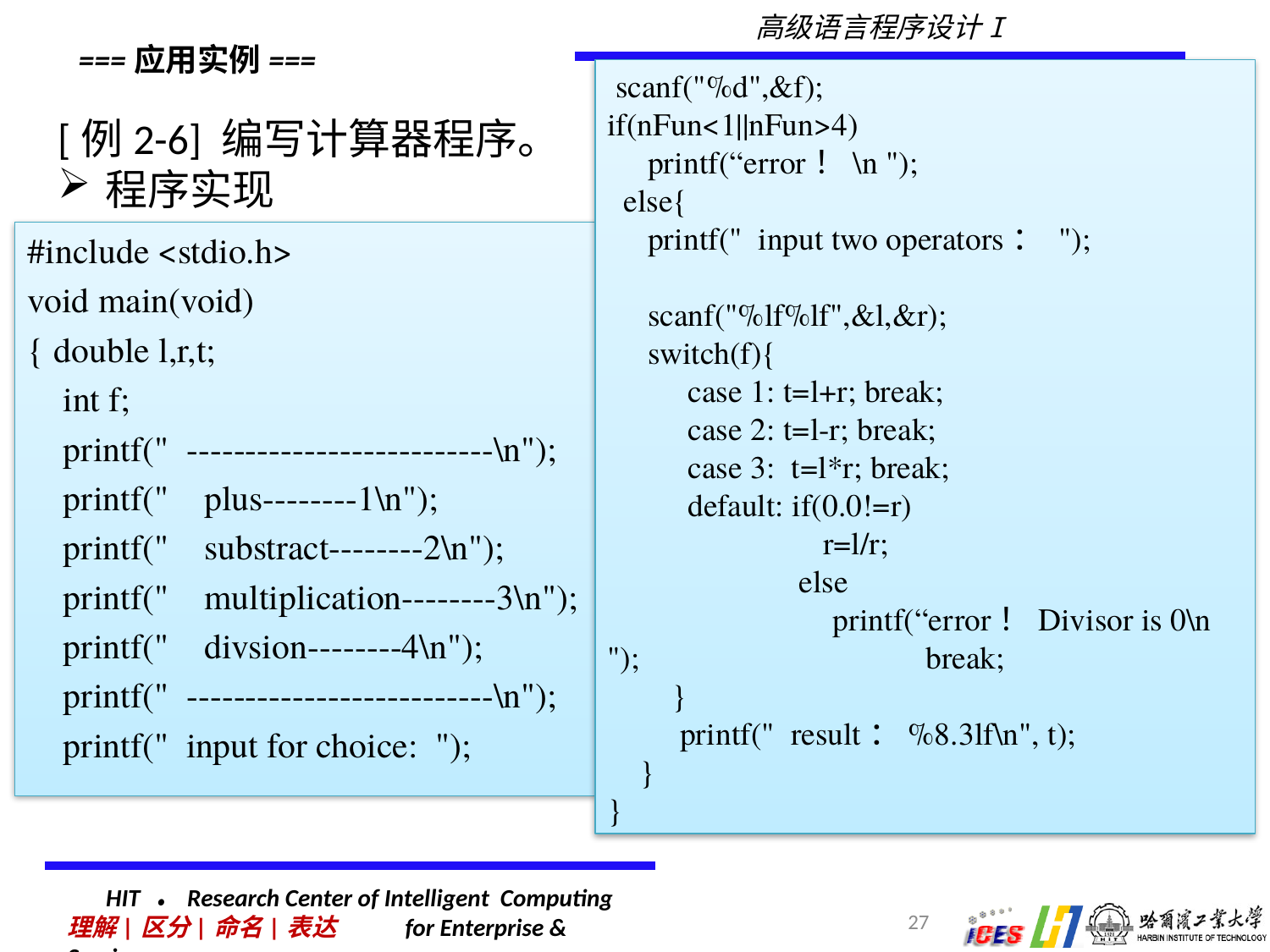

===应用实例===
 scanf("%d",&f);
if(nFun<1||nFun>4)
     printf(“error！\n ");
  else{
     printf("  input two operators： ");
     scanf("%lf%lf",&l,&r);
     switch(f){
          case 1: t=l+r; break;
          case 2: t=l-r; break;
          case 3:  t=l*r; break;
          default: if(0.0!=r)
	           r=l/r;
	        else
                            printf(“error！Divisor is 0\n ");		        break;
        }
         printf("  result：%8.3lf\n", t);
    }
}
[例2-6] 编写计算器程序。
程序实现
#include <stdio.h>
void main(void)
{ double l,r,t;
    int f;
    printf("  --------------------------\n");
    printf("    plus--------1\n");
    printf("    substract--------2\n");
    printf("    multiplication--------3\n");
    printf("    divsion--------4\n");
    printf("  --------------------------\n");
    printf("  input for choice:  ");

27